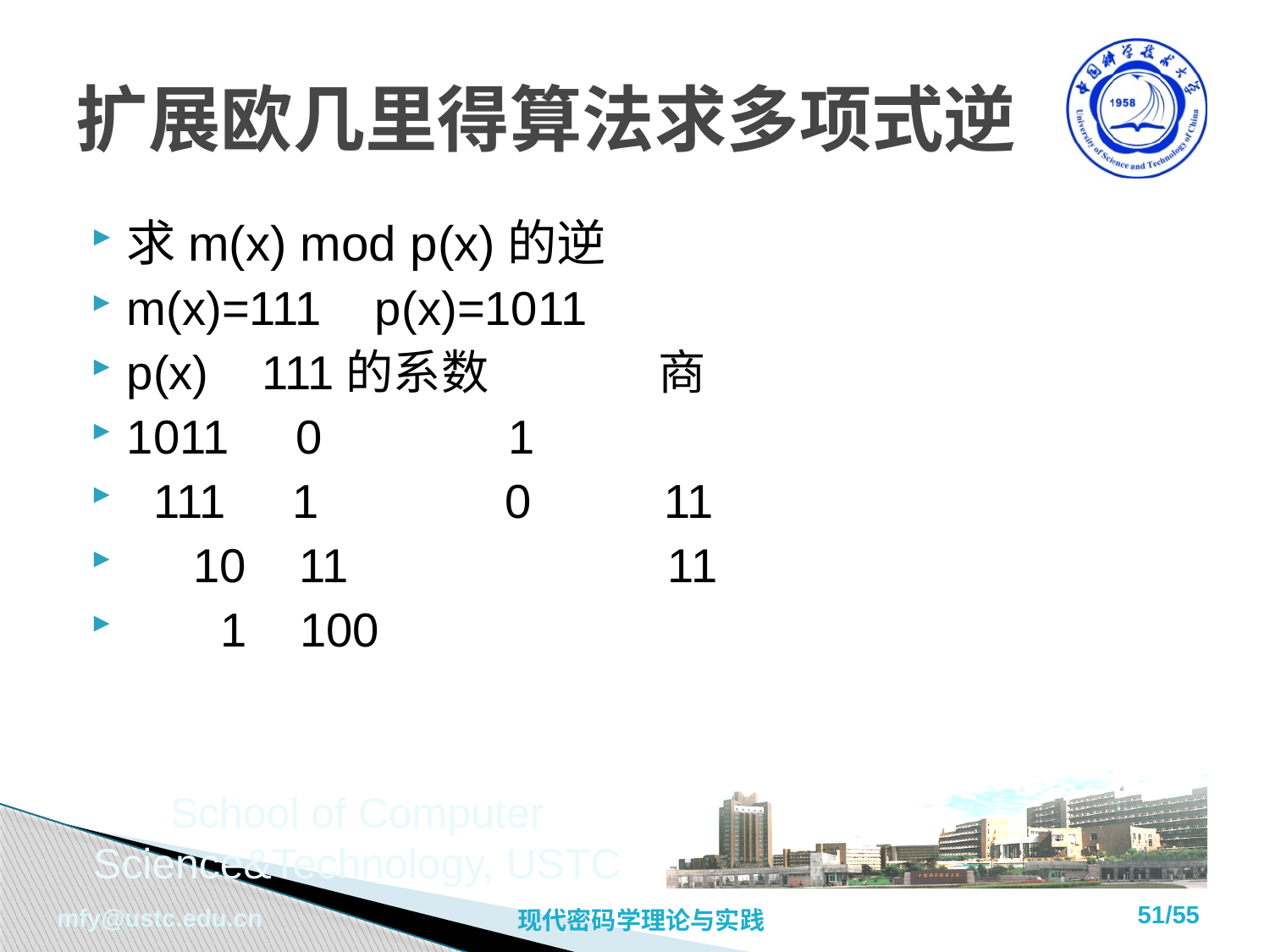

# 扩展欧几里得算法求多项式逆
求m(x) mod p(x)的逆
m(x)=111    p(x)=1011
p(x)    111的系数                商
1011     0              1
  111     1              0          11
     10    11                        11
       1    100